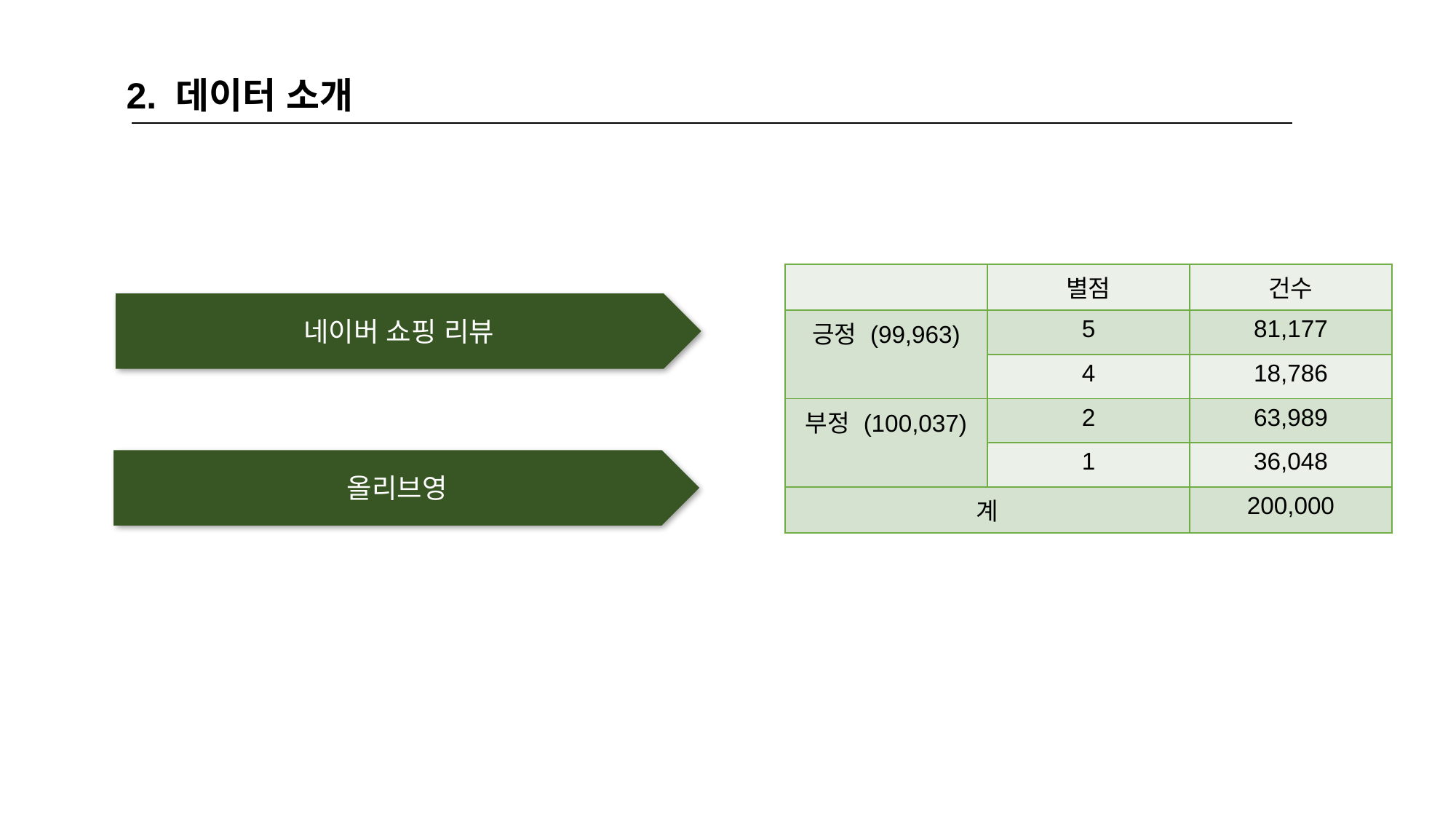

2. 데이터 소개
출처: 네이버 쇼핑 (https://shopping.naver.com/)
수집 기간: 2020.06~2020.07
데이터 건수: 20만 건

|  | 별점 | 건수 |
| --- | --- | --- |
| 긍정 (99,963) | 5 | 81,177 |
|  | 4 | 18,786 |
| 부정 (100,037) | 2 | 63,989 |
|  | 1 | 36,048 |
| 계 |  | 200,000 |
네이버 쇼핑 리뷰
올리브영